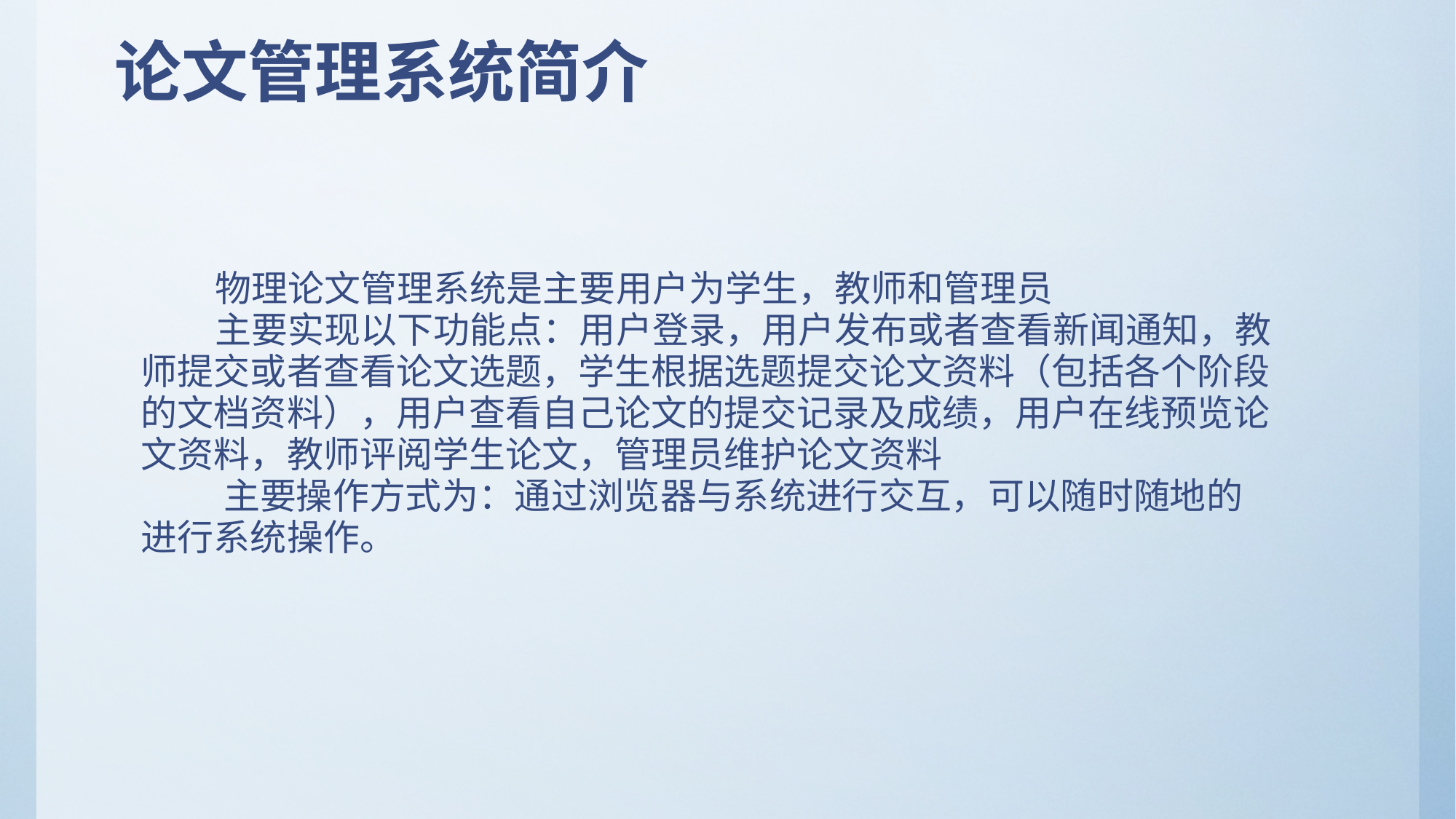

# 论文管理系统简介
        物理论文管理系统是主要用户为学生，教师和管理员
        主要实现以下功能点：用户登录，用户发布或者查看新闻通知，教师提交或者查看论文选题，学生根据选题提交论文资料（包括各个阶段的文档资料），用户查看自己论文的提交记录及成绩，用户在线预览论文资料，教师评阅学生论文，管理员维护论文资料
         主要操作方式为：通过浏览器与系统进行交互，可以随时随地的进行系统操作。